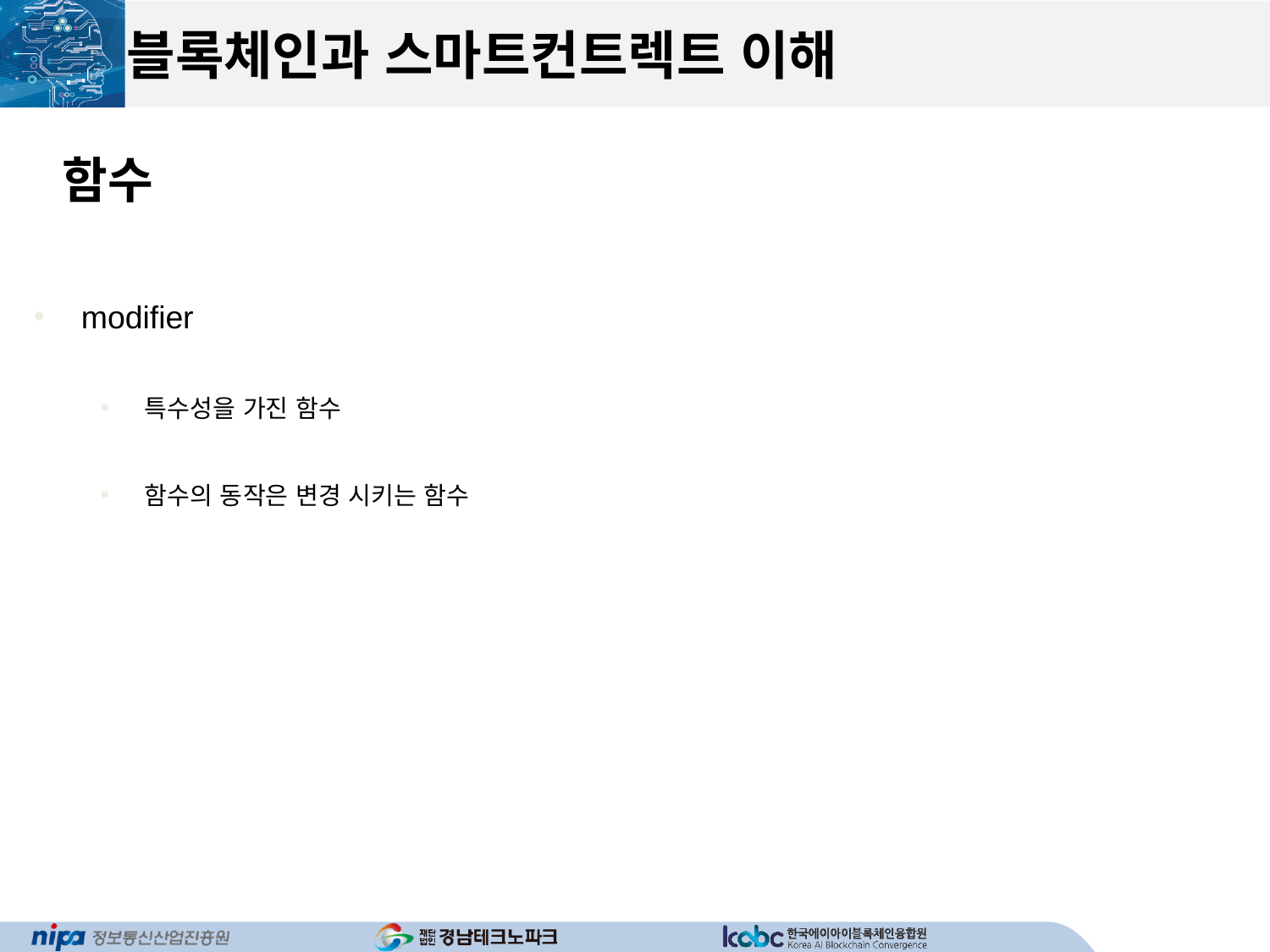

# 블록체인과 스마트컨트렉트 이해
함수
modifier
특수성을 가진 함수
함수의 동작은 변경 시키는 함수